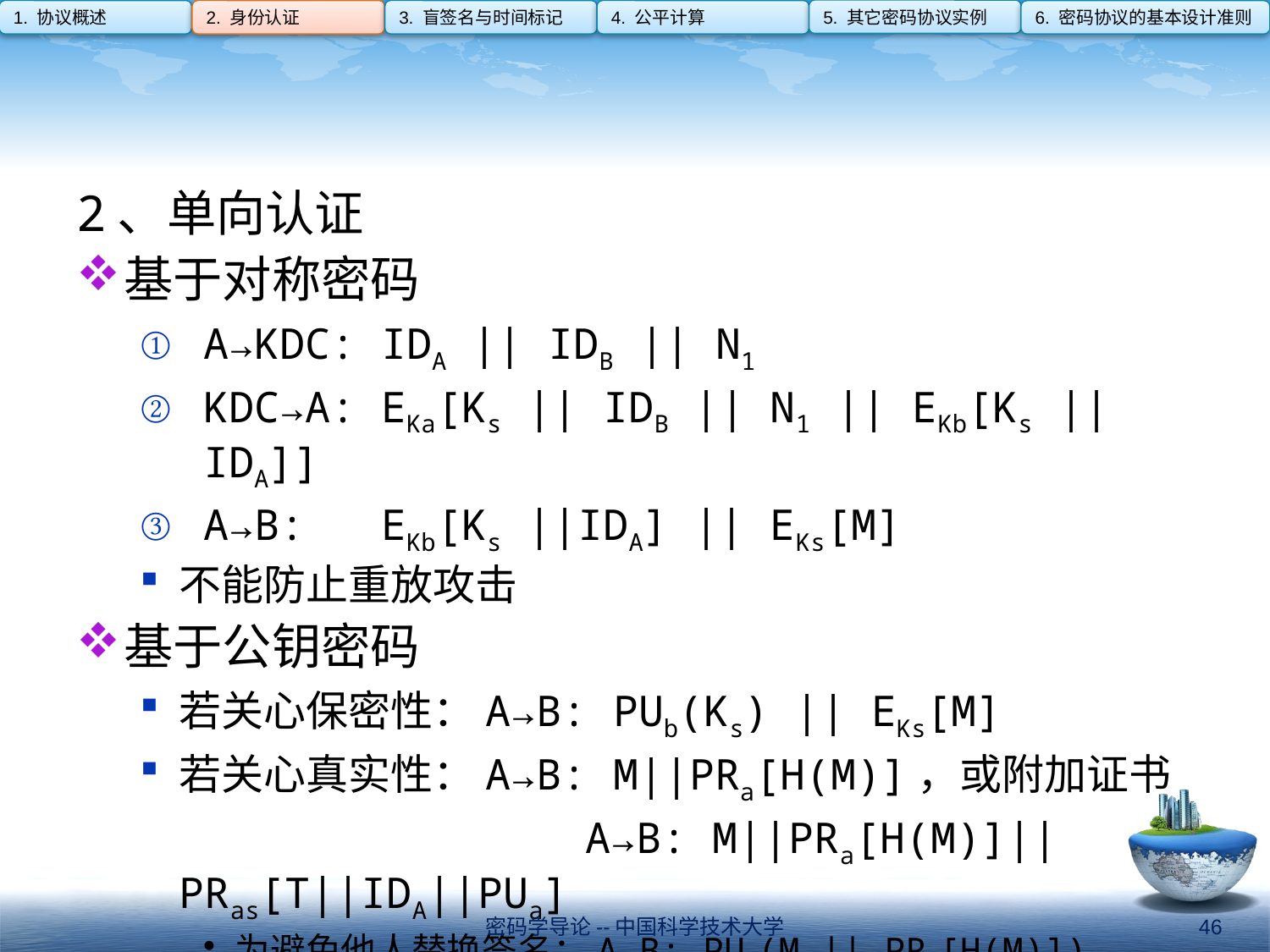

5. 其它密码协议实例
1. 协议概述
2. 身份认证
3. 盲签名与时间标记
4. 公平计算
6. 密码协议的基本设计准则
#
2、单向认证
基于对称密码
A→KDC: IDA || IDB || N1
KDC→A: EKa[Ks || IDB || N1 || EKb[Ks || IDA]]
A→B:	  EKb[Ks ||IDA] || EKs[M]
不能防止重放攻击
基于公钥密码
若关心保密性：A→B: PUb(Ks) || EKs[M]
若关心真实性：A→B: M||PRa[H(M)]，或附加证书
				 A→B: M||PRa[H(M)]||PRas[T||IDA||PUa]
为避免他人替换签名：A→B: PUb(M || PRa[H(M)])

密码学导论--中国科学技术大学
46